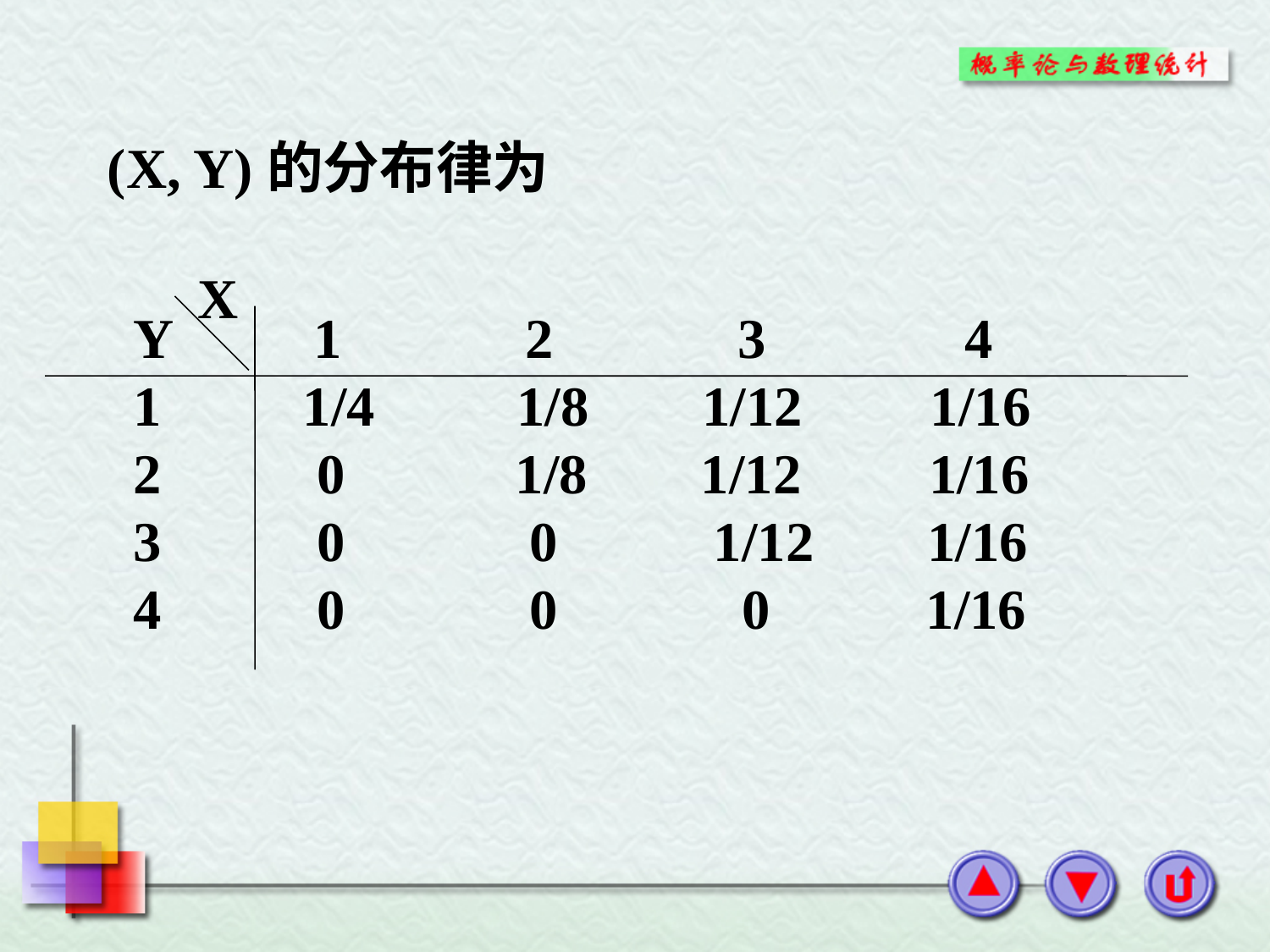

(X, Y)的分布律为
X
    Y          1             2             3              4
    1          1/4          1/8        1/12         1/16
    2           0            1/8        1/12         1/16
    3           0             0           1/12        1/16
    4           0             0             0           1/16